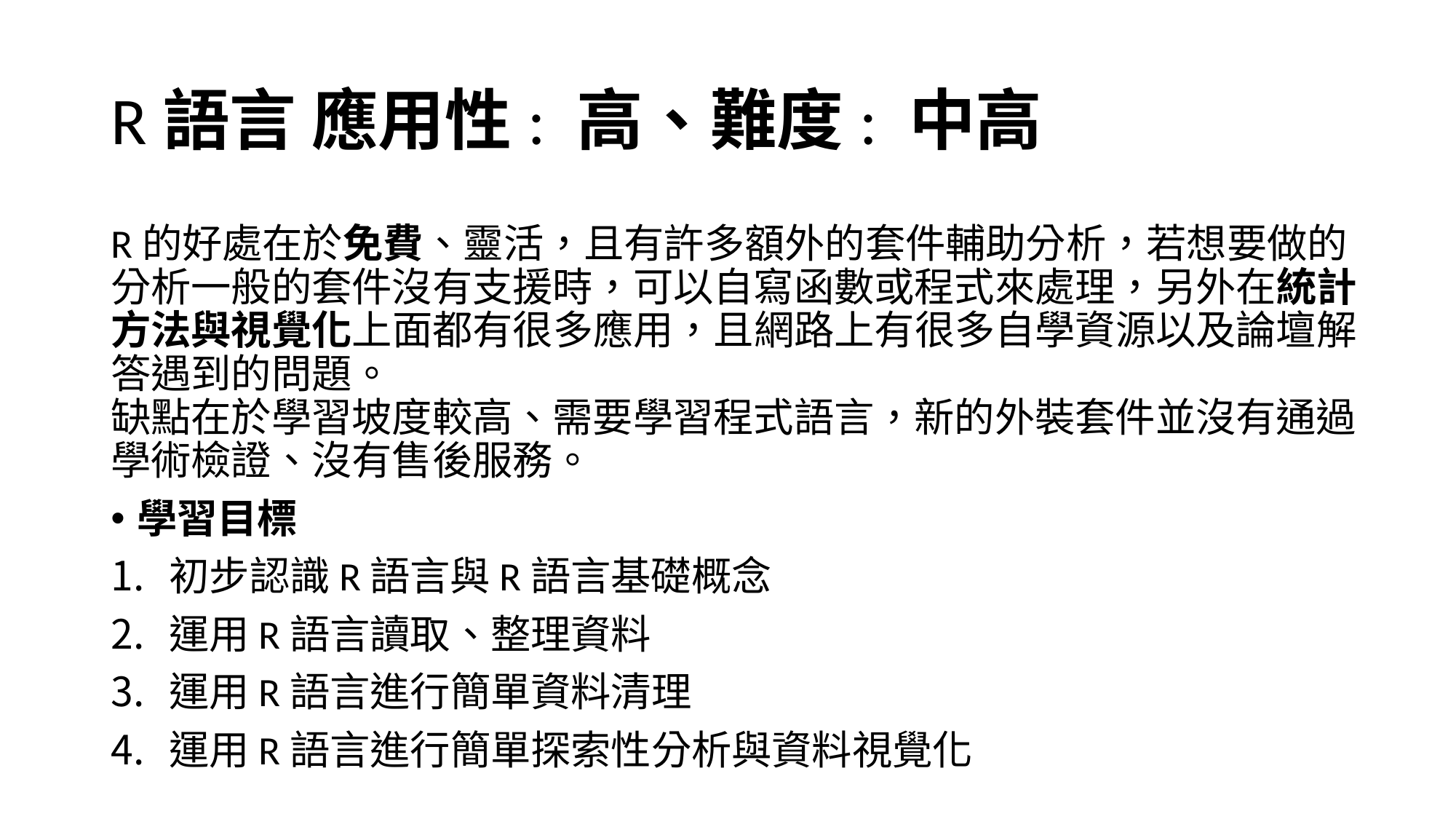

# R語言 應用性: 高、難度: 中高
R的好處在於免費、靈活，且有許多額外的套件輔助分析，若想要做的分析一般的套件沒有支援時，可以自寫函數或程式來處理，另外在統計方法與視覺化上面都有很多應用，且網路上有很多自學資源以及論壇解答遇到的問題。
缺點在於學習坡度較高、需要學習程式語言，新的外裝套件並沒有通過學術檢證、沒有售後服務。
學習目標
初步認識R語言與R語言基礎概念
運用R語言讀取、整理資料
運用R語言進行簡單資料清理
運用R語言進行簡單探索性分析與資料視覺化